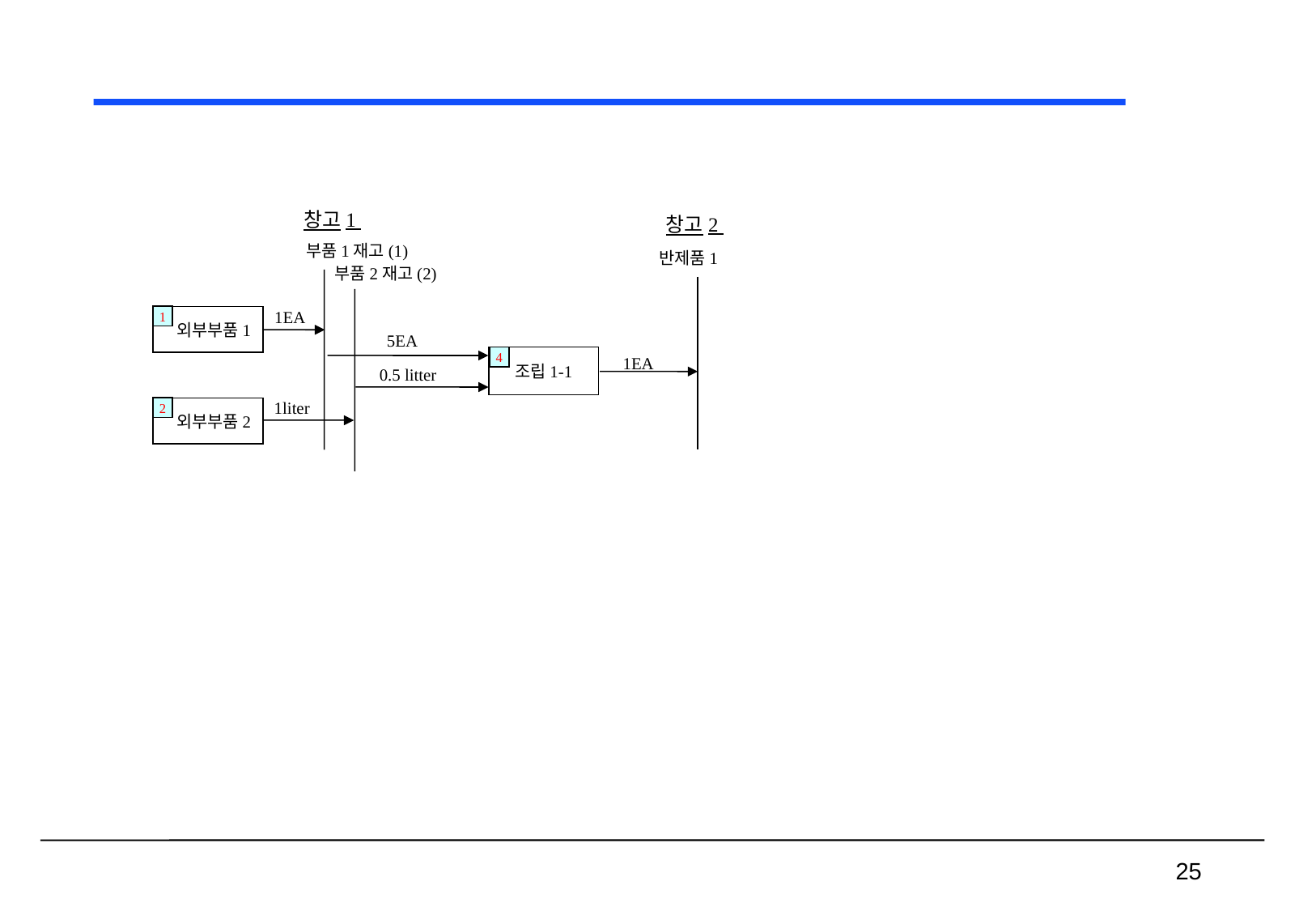

#
창고1
창고2
부품1재고(1)
반제품1
부품2재고(2)

1EA
1
외부부품1
5EA

조립1-1
1EA
4

0.5 litter

1liter
2
외부부품2

 25